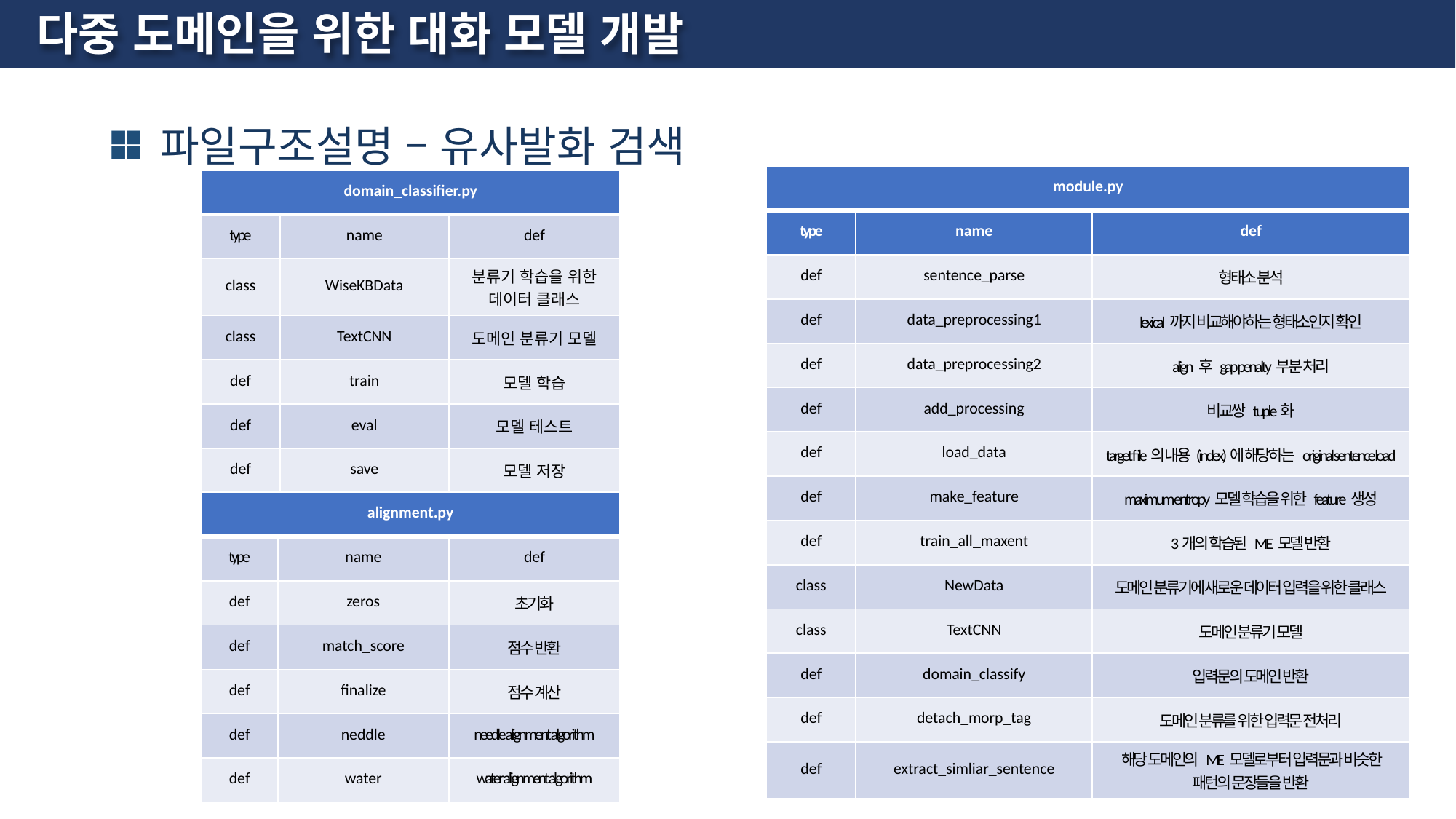

# 다중 도메인을 위한 대화 모델 개발
 파일구조설명 – 유사발화 검색
| module.py |  |  |
| --- | --- | --- |
| type | name | def |
| def | sentence\_parse | 형태소 분석 |
| def | data\_preprocessing1 | lexical 까지 비교해야하는 형태소인지 확인 |
| def | data\_preprocessing2 | align 후 gap penalty 부분 처리 |
| def | add\_processing | 비교쌍 tuple화 |
| def | load\_data | target file의 내용(index)에 해당하는 original sentence load |
| def | make\_feature | maximum entropy 모델 학습을 위한 feature 생성 |
| def | train\_all\_maxent | 3개의 학습된 ME 모델 반환 |
| class | NewData | 도메인 분류기에 새로운 데이터 입력을 위한 클래스 |
| class | TextCNN | 도메인 분류기 모델 |
| def | domain\_classify | 입력문의 도메인 반환 |
| def | detach\_morp\_tag | 도메인 분류를 위한 입력문 전처리 |
| def | extract\_simliar\_sentence | 해당 도메인의 ME 모델로부터 입력문과 비슷한 패턴의 문장들을 반환 |
| domain\_classifier.py |  |  |
| --- | --- | --- |
| type | name | def |
| class | WiseKBData | 분류기 학습을 위한 데이터 클래스 |
| class | TextCNN | 도메인 분류기 모델 |
| def | train | 모델 학습 |
| def | eval | 모델 테스트 |
| def | save | 모델 저장 |
| alignment.py |  |  |
| --- | --- | --- |
| type | name | def |
| def | zeros | 초기화 |
| def | match\_score | 점수 반환 |
| def | finalize | 점수 계산 |
| def | neddle | needle alignment algorithm |
| def | water | water alignment algorithm |